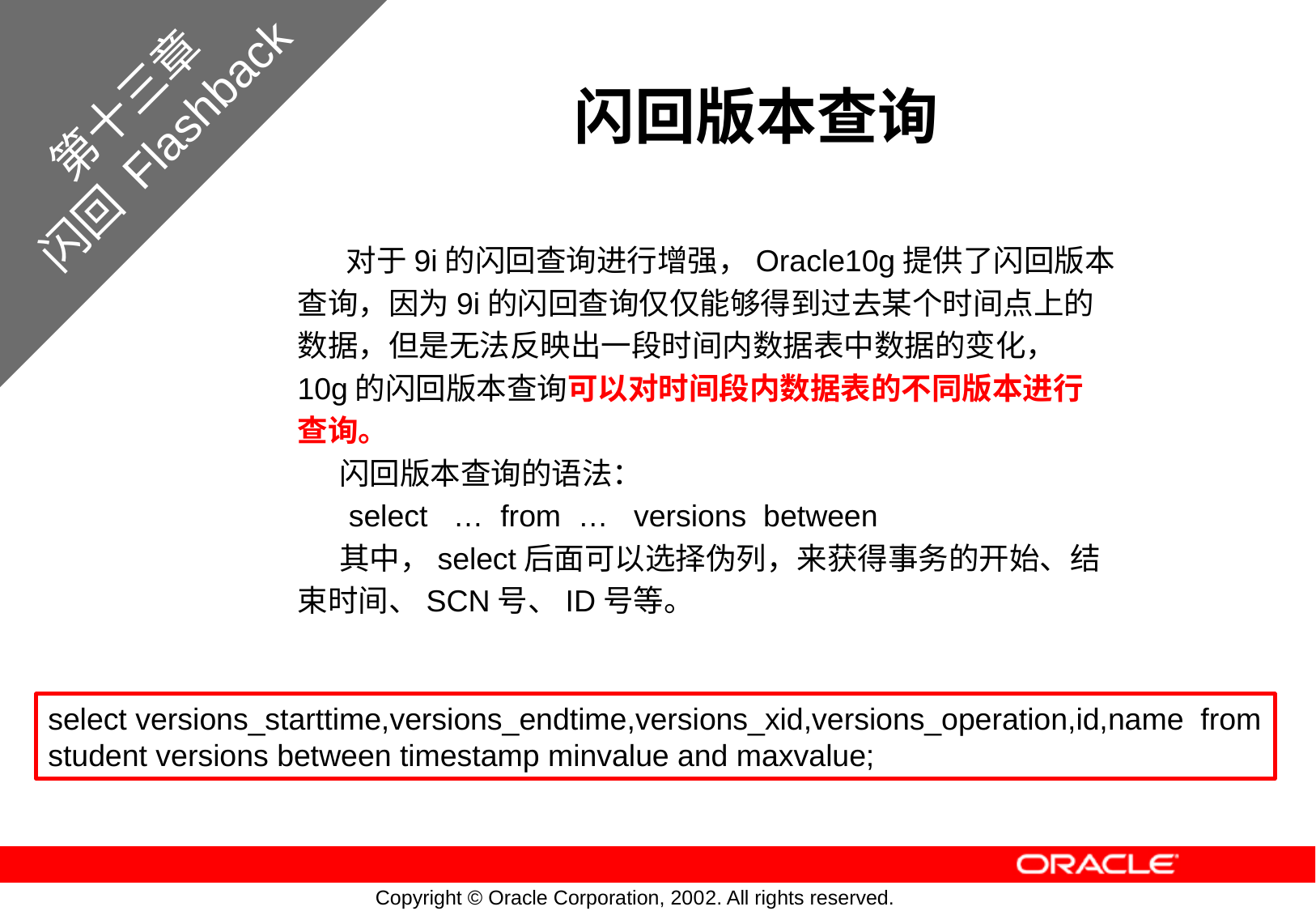

第十三章
闪回 Flashback
闪回版本查询
      对于9i的闪回查询进行增强，Oracle10g提供了闪回版本
查询，因为9i的闪回查询仅仅能够得到过去某个时间点上的
数据，但是无法反映出一段时间内数据表中数据的变化，
10g的闪回版本查询可以对时间段内数据表的不同版本进行
查询。
     闪回版本查询的语法：
      select   …  from  …   versions  between
     其中，select后面可以选择伪列，来获得事务的开始、结
束时间、SCN号、ID号等。
select versions_starttime,versions_endtime,versions_xid,versions_operation,id,name  from student versions between timestamp minvalue and maxvalue;